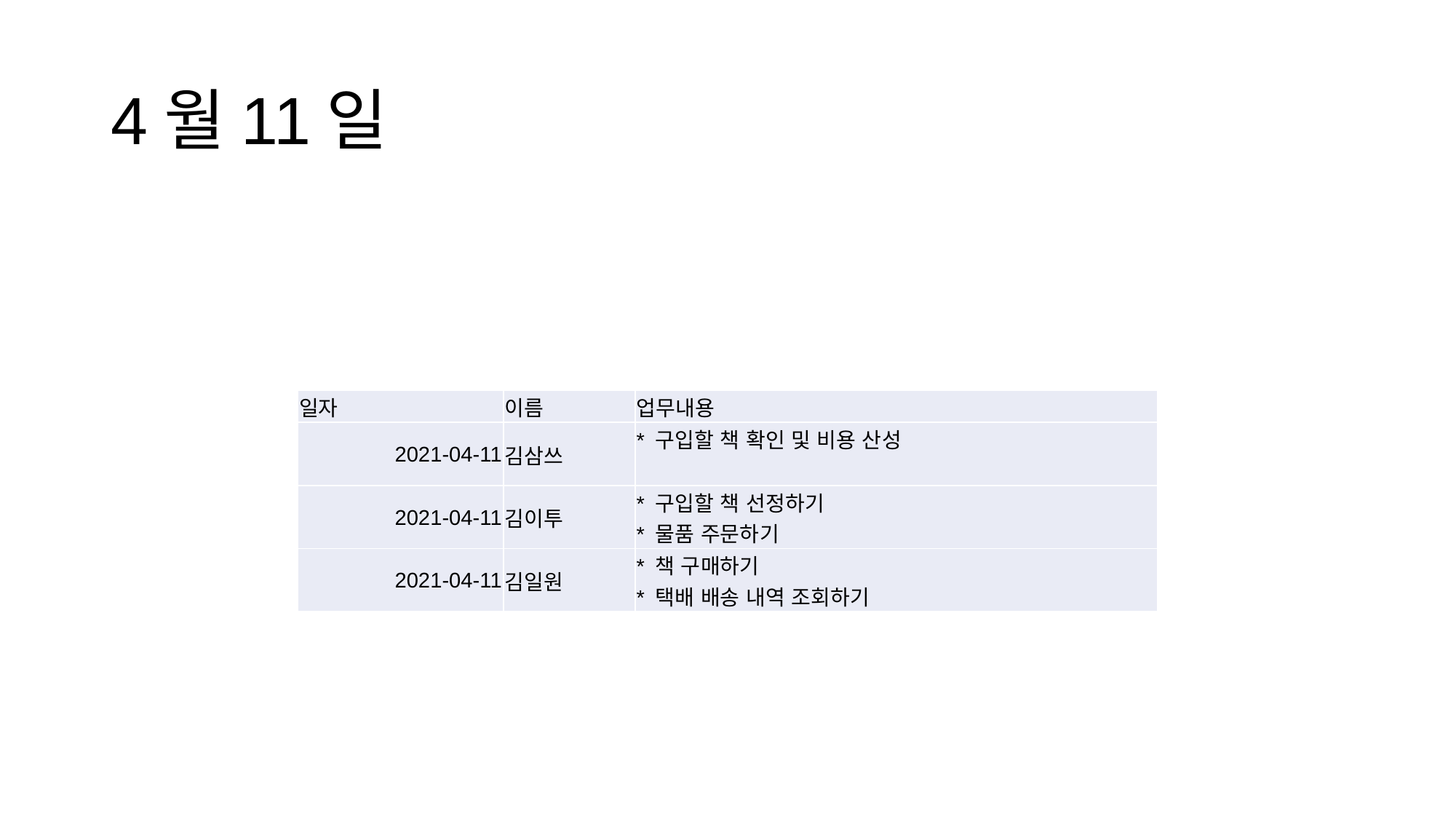

# 4월11일
| 일자 | 이름 | 업무내용 |
| --- | --- | --- |
| 2021-04-11 | 김삼쓰 | \* 구입할 책 확인 및 비용 산성 |
| 2021-04-11 | 김이투 | \* 구입할 책 선정하기 \* 물품 주문하기 |
| 2021-04-11 | 김일원 | \* 책 구매하기 \* 택배 배송 내역 조회하기 |